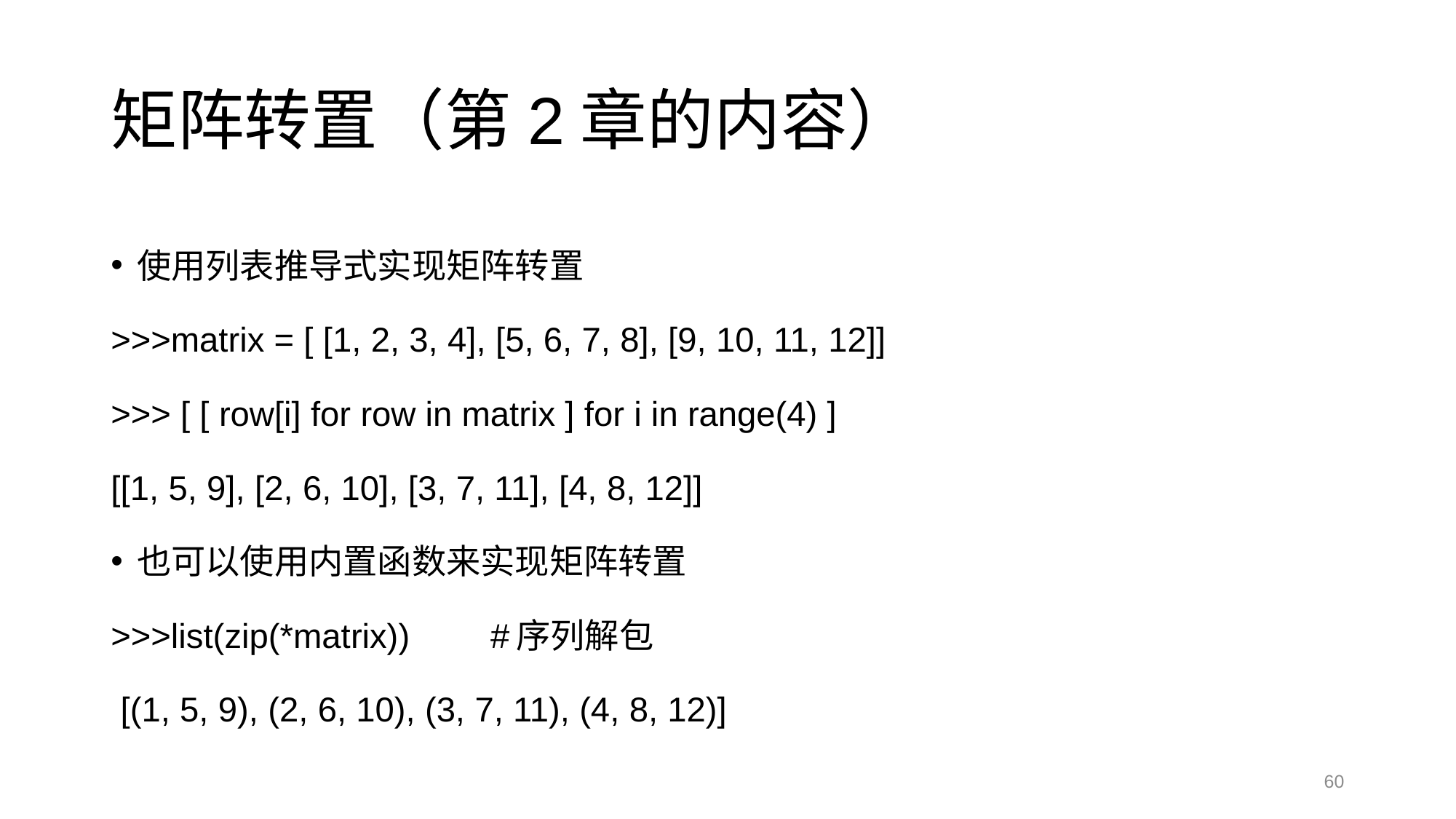

# 矩阵转置（第2章的内容）
使用列表推导式实现矩阵转置
>>>matrix = [ [1, 2, 3, 4], [5, 6, 7, 8], [9, 10, 11, 12]]
>>> [ [ row[i] for row in matrix ] for i in range(4) ]
[[1, 5, 9], [2, 6, 10], [3, 7, 11], [4, 8, 12]]
也可以使用内置函数来实现矩阵转置
>>>list(zip(*matrix)) 		#序列解包
 [(1, 5, 9), (2, 6, 10), (3, 7, 11), (4, 8, 12)]
60